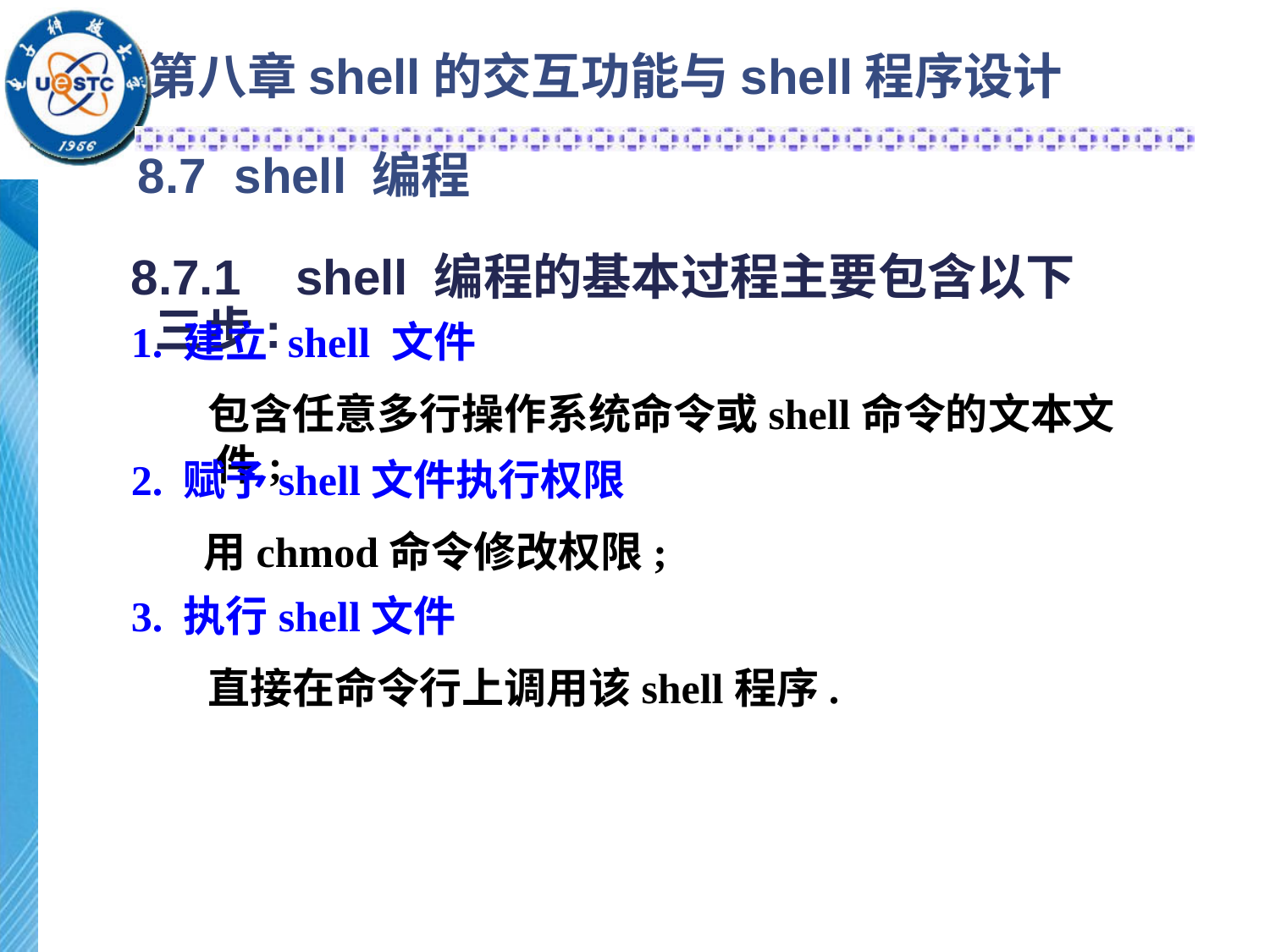

第八章shell的交互功能与shell程序设计
# 8.7  shell 编程
8.7.1    shell 编程的基本过程主要包含以下三步:
1. 建立 shell 文件
       包含任意多行操作系统命令或shell命令的文本文件;
2. 赋予shell文件执行权限
        用chmod命令修改权限;
3. 执行shell文件
       直接在命令行上调用该shell程序.